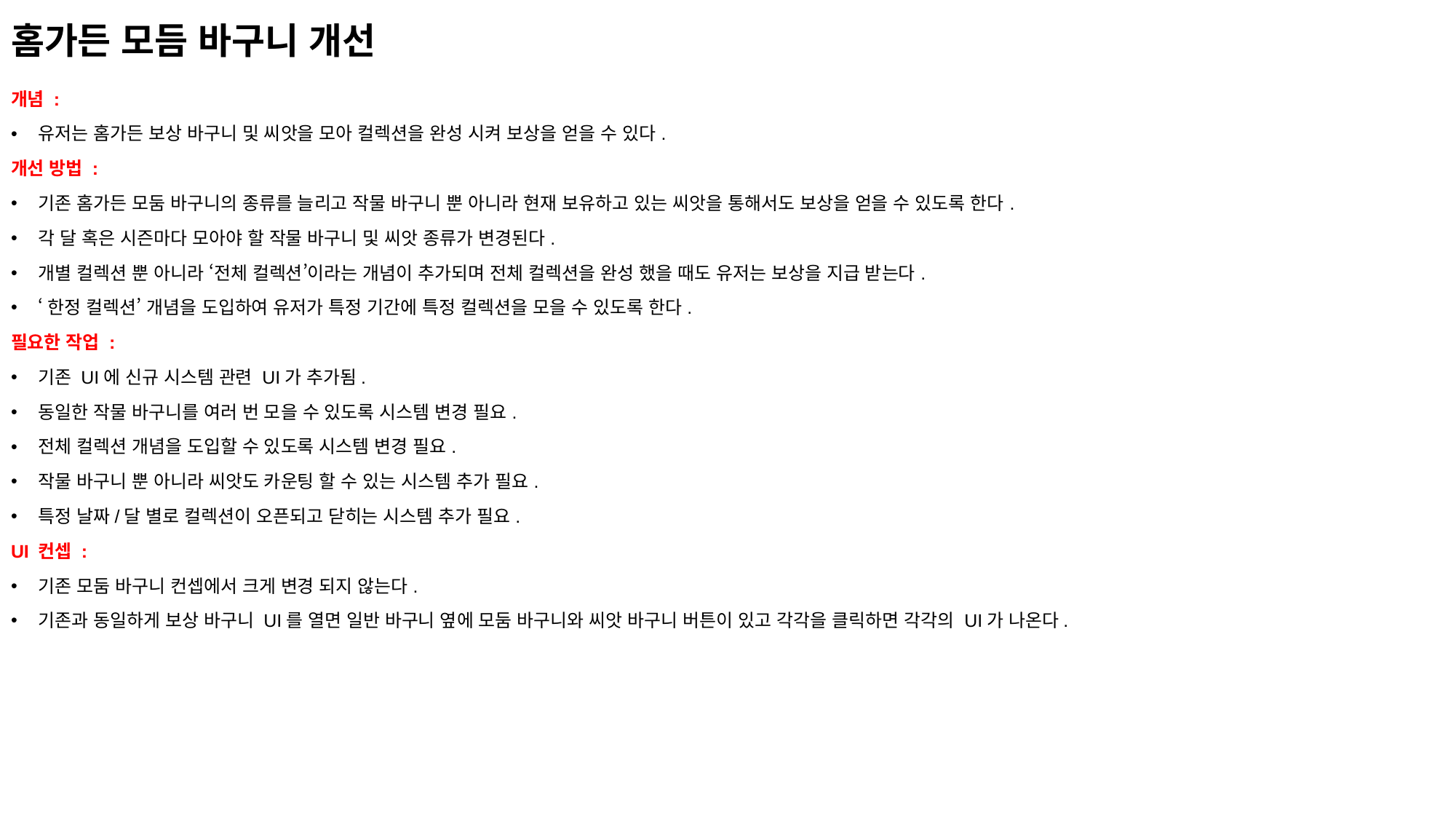

# 홈가든 모듬 바구니 개선
개념 :
유저는 홈가든 보상 바구니 및 씨앗을 모아 컬렉션을 완성 시켜 보상을 얻을 수 있다.
개선 방법 :
기존 홈가든 모둠 바구니의 종류를 늘리고 작물 바구니 뿐 아니라 현재 보유하고 있는 씨앗을 통해서도 보상을 얻을 수 있도록 한다.
각 달 혹은 시즌마다 모아야 할 작물 바구니 및 씨앗 종류가 변경된다.
개별 컬렉션 뿐 아니라 ‘전체 컬렉션’이라는 개념이 추가되며 전체 컬렉션을 완성 했을 때도 유저는 보상을 지급 받는다.
‘한정 컬렉션’ 개념을 도입하여 유저가 특정 기간에 특정 컬렉션을 모을 수 있도록 한다.
필요한 작업 :
기존 UI에 신규 시스템 관련 UI가 추가됨.
동일한 작물 바구니를 여러 번 모을 수 있도록 시스템 변경 필요.
전체 컬렉션 개념을 도입할 수 있도록 시스템 변경 필요.
작물 바구니 뿐 아니라 씨앗도 카운팅 할 수 있는 시스템 추가 필요.
특정 날짜/달 별로 컬렉션이 오픈되고 닫히는 시스템 추가 필요.
UI 컨셉 :
기존 모둠 바구니 컨셉에서 크게 변경 되지 않는다.
기존과 동일하게 보상 바구니 UI를 열면 일반 바구니 옆에 모둠 바구니와 씨앗 바구니 버튼이 있고 각각을 클릭하면 각각의 UI가 나온다.